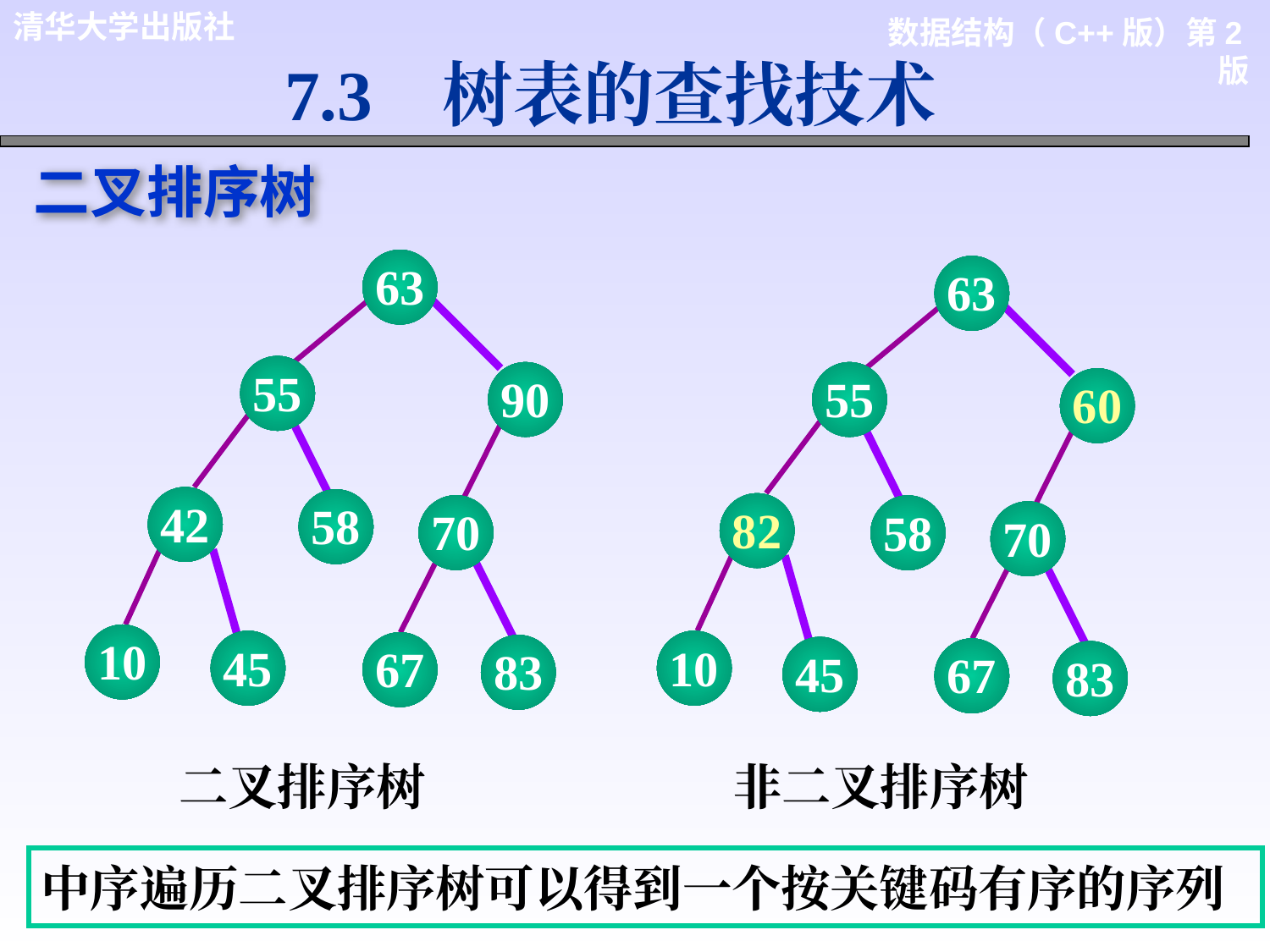

7.3   树表的查找技术
二叉排序树

63

55

90

42

58
70

10

45
67
83

63

55

60

82

58
70

10

45
67
83
二叉排序树                         非二叉排序树
中序遍历二叉排序树可以得到一个按关键码有序的序列